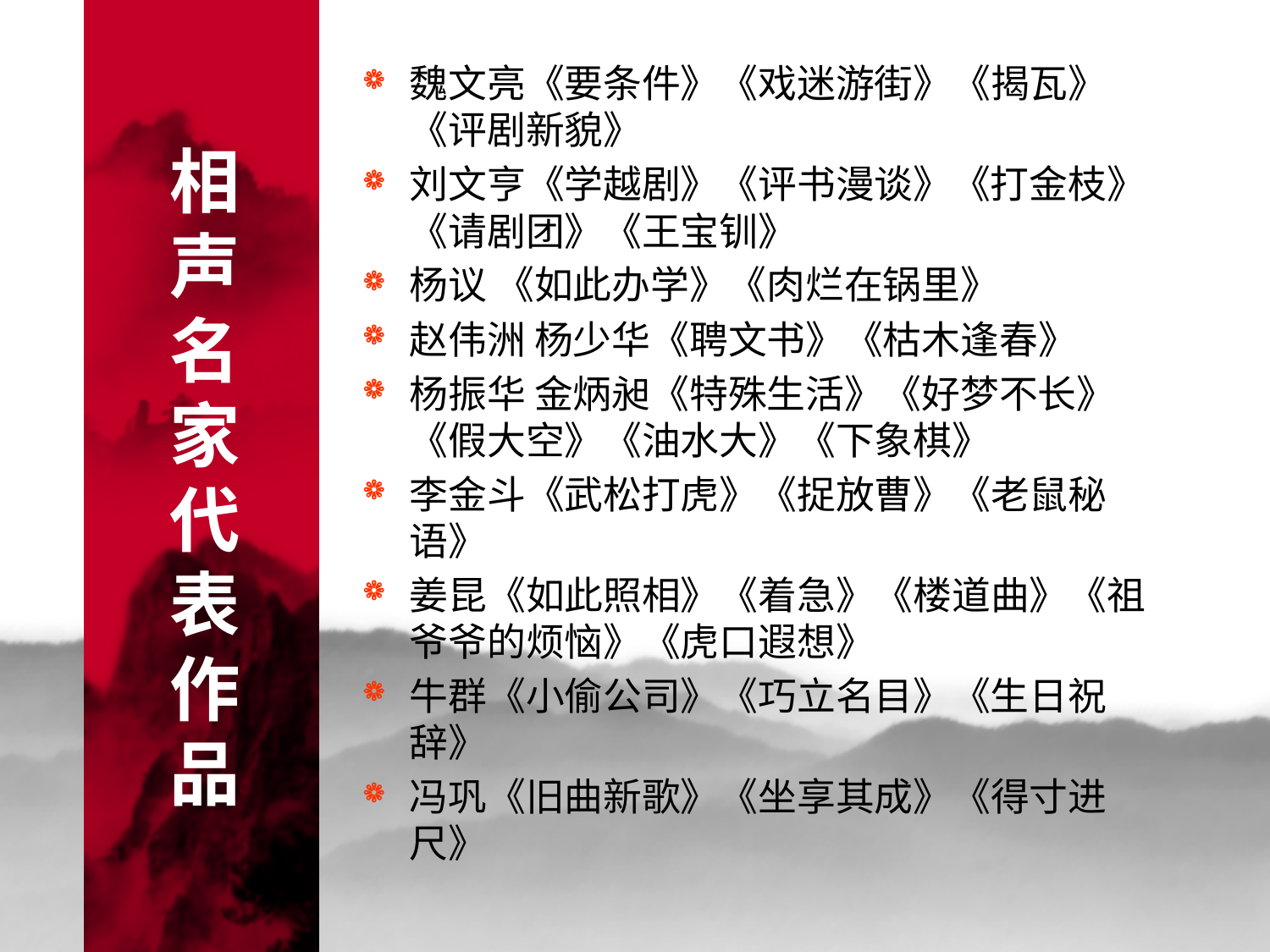

# 相声名家代表作品
魏文亮《要条件》《戏迷游街》《揭瓦》《评剧新貌》
刘文亨《学越剧》《评书漫谈》《打金枝》《请剧团》《王宝钏》
杨议 《如此办学》《肉烂在锅里》
赵伟洲 杨少华《聘文书》《枯木逢春》
杨振华 金炳昶《特殊生活》《好梦不长》《假大空》《油水大》《下象棋》
李金斗《武松打虎》《捉放曹》《老鼠秘语》
姜昆《如此照相》《着急》《楼道曲》《祖爷爷的烦恼》《虎口遐想》
牛群《小偷公司》《巧立名目》《生日祝辞》
冯巩《旧曲新歌》《坐享其成》《得寸进尺》